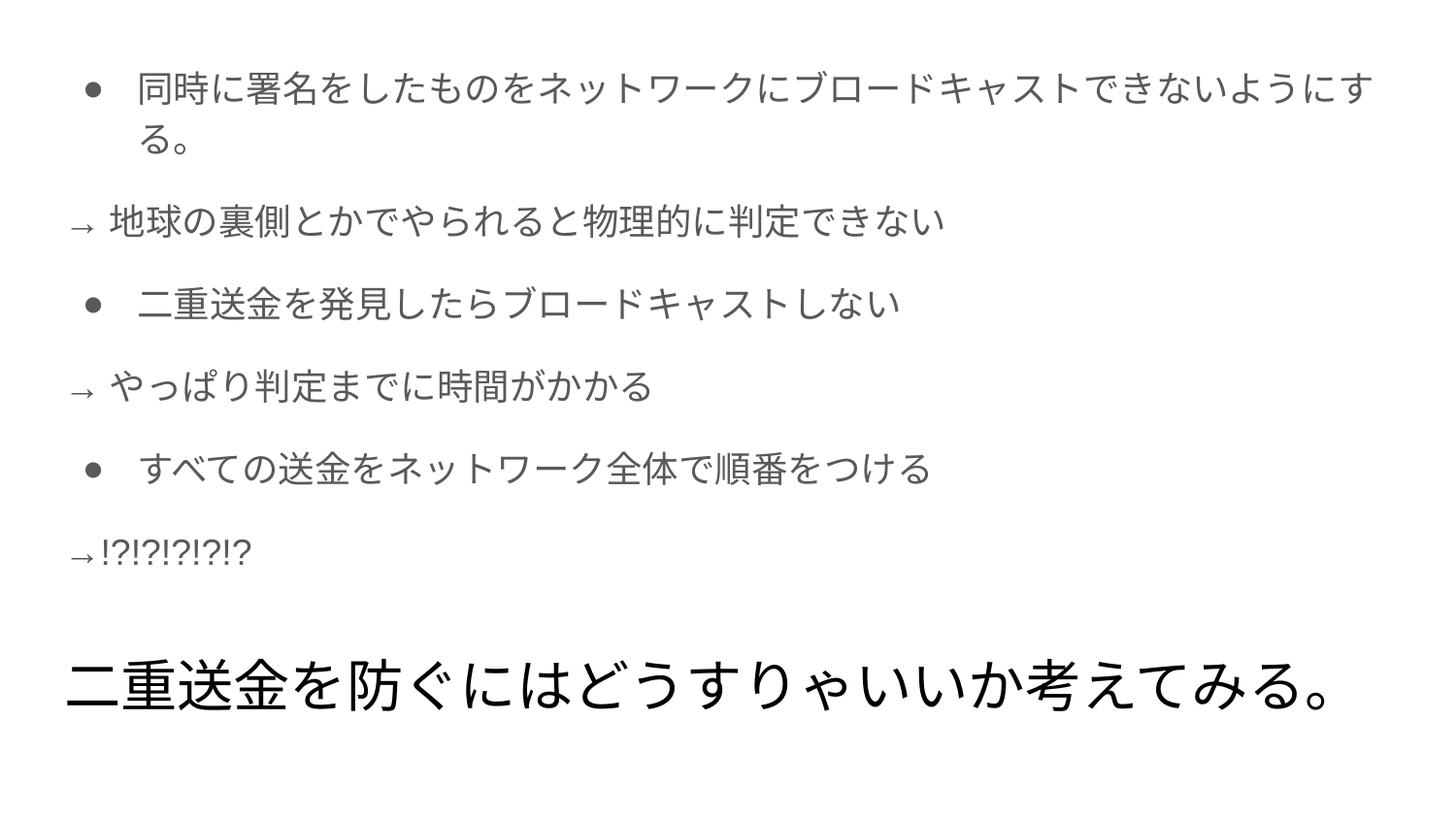

同時に署名をしたものをネットワークにブロードキャストできないようにする。
→地球の裏側とかでやられると物理的に判定できない
二重送金を発見したらブロードキャストしない
→やっぱり判定までに時間がかかる
すべての送金をネットワーク全体で順番をつける
→!?!?!?!?!?
# 二重送金を防ぐにはどうすりゃいいか考えてみる。